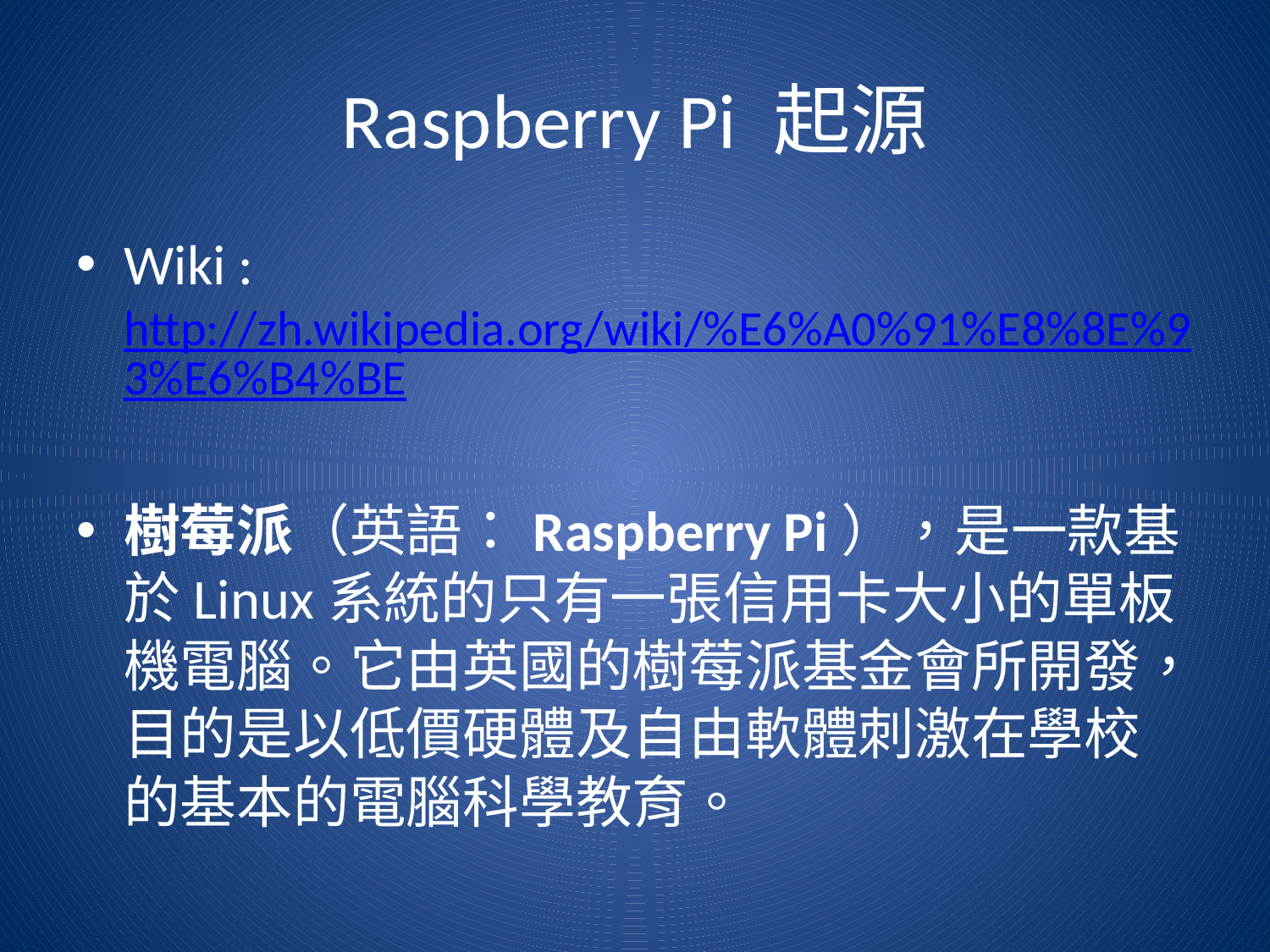

# Raspberry Pi 起源
Wiki : http://zh.wikipedia.org/wiki/%E6%A0%91%E8%8E%93%E6%B4%BE

樹莓派（英語：Raspberry Pi），是一款基於Linux系統的只有一張信用卡大小的單板機電腦。它由英國的樹莓派基金會所開發，目的是以低價硬體及自由軟體刺激在學校的基本的電腦科學教育。